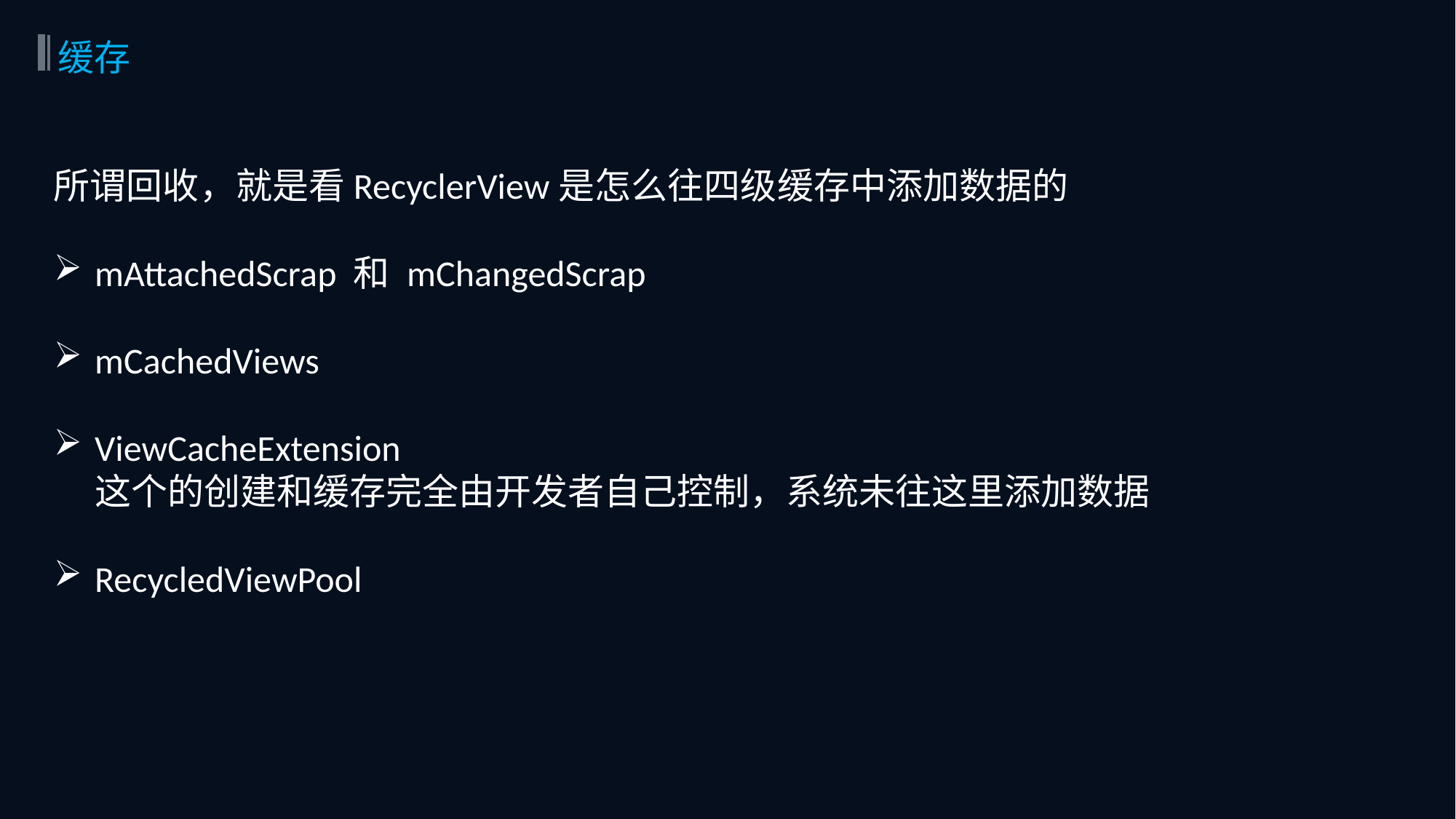

缓存
所谓回收，就是看RecyclerView是怎么往四级缓存中添加数据的

mAttachedScrap 和 mChangedScrap

mCachedViews

ViewCacheExtension
这个的创建和缓存完全由开发者自己控制，系统未往这里添加数据

RecycledViewPool